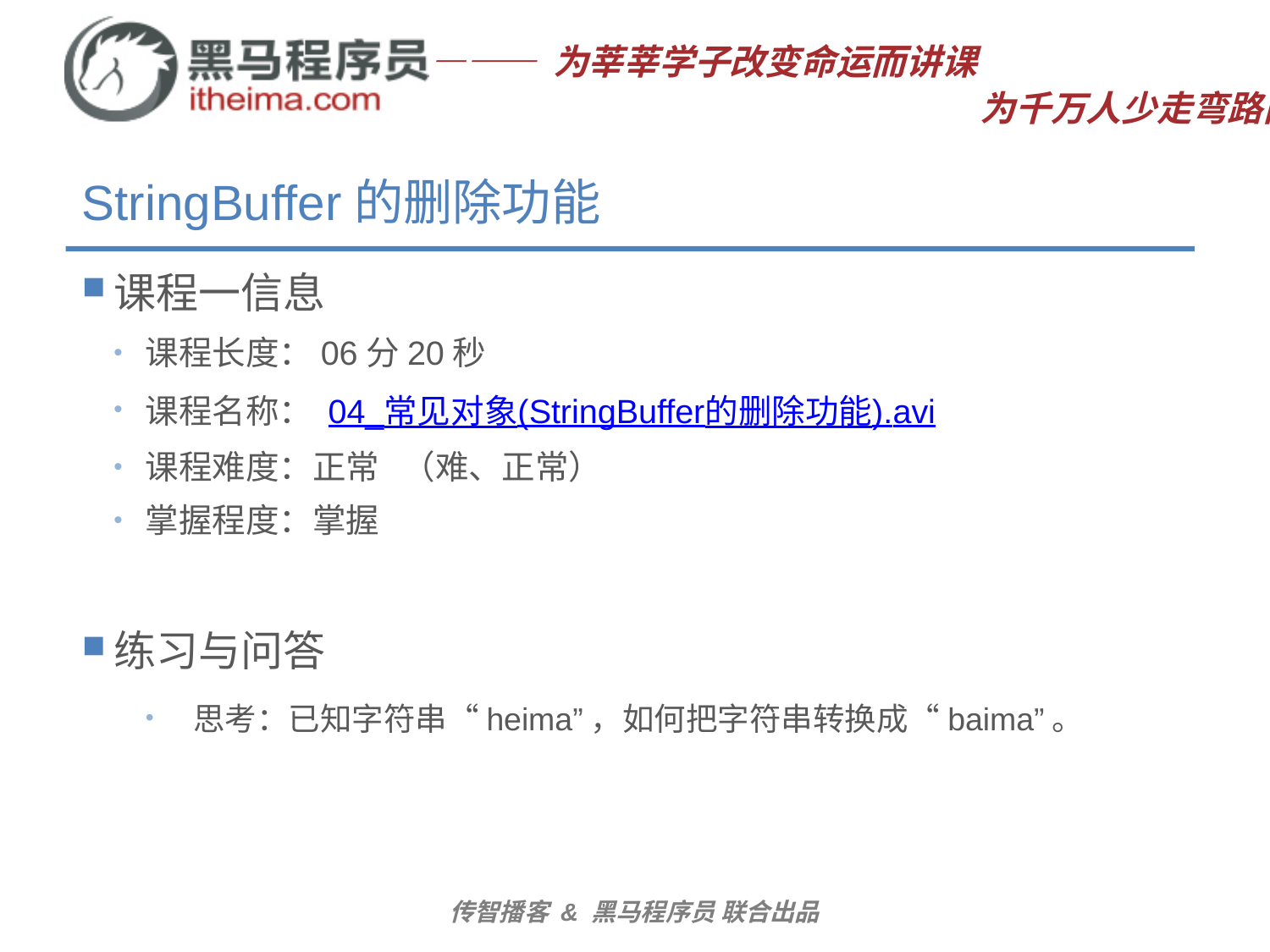

# StringBuffer的删除功能
课程一信息
课程长度：06分20秒
课程名称： 04_常见对象(StringBuffer的删除功能).avi
课程难度：正常   （难、正常）
掌握程度：掌握

练习与问答
思考：已知字符串“heima”，如何把字符串转换成“baima”。